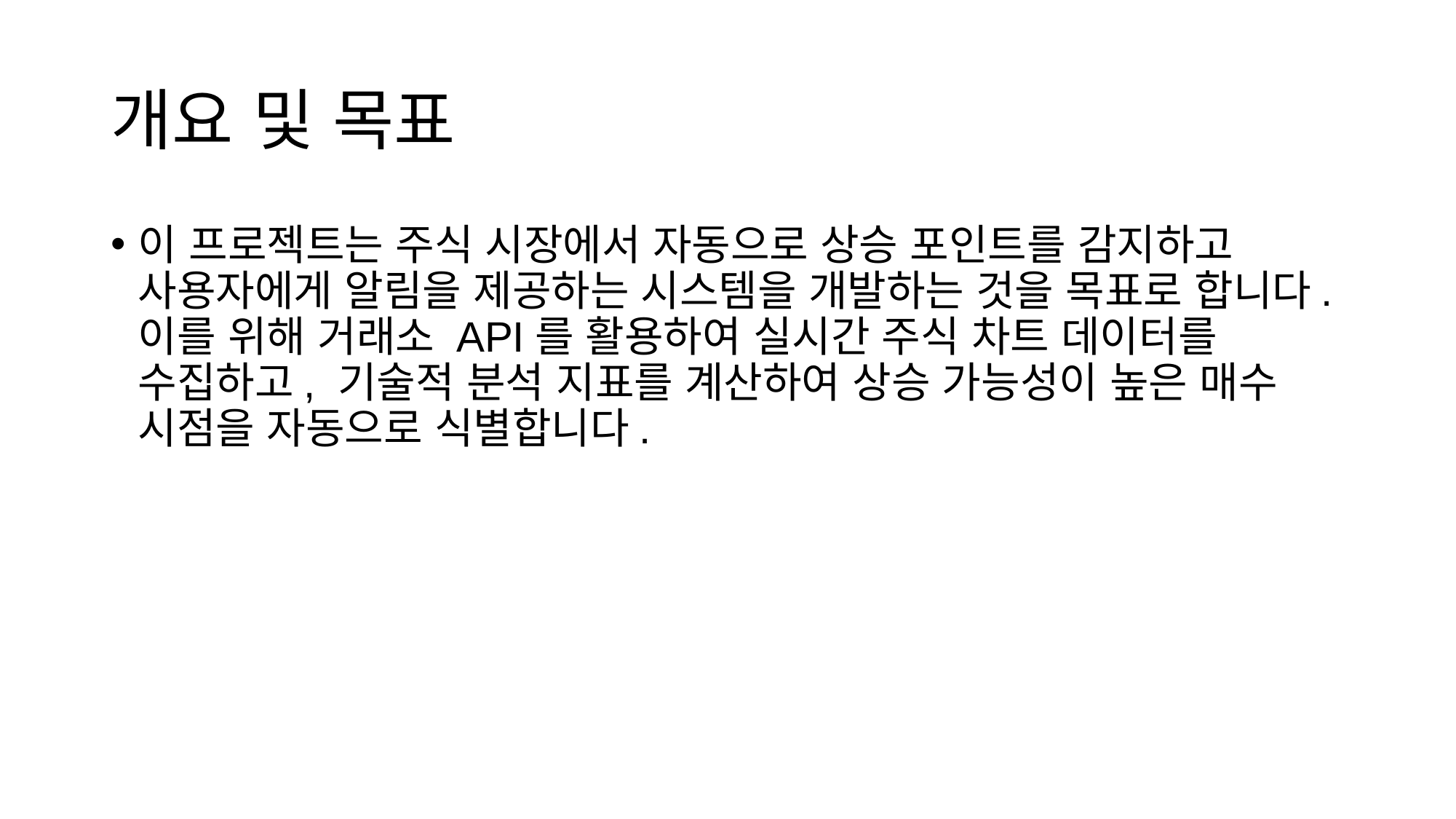

# 개요 및 목표
이 프로젝트는 주식 시장에서 자동으로 상승 포인트를 감지하고 사용자에게 알림을 제공하는 시스템을 개발하는 것을 목표로 합니다. 이를 위해 거래소 API를 활용하여 실시간 주식 차트 데이터를 수집하고, 기술적 분석 지표를 계산하여 상승 가능성이 높은 매수 시점을 자동으로 식별합니다.